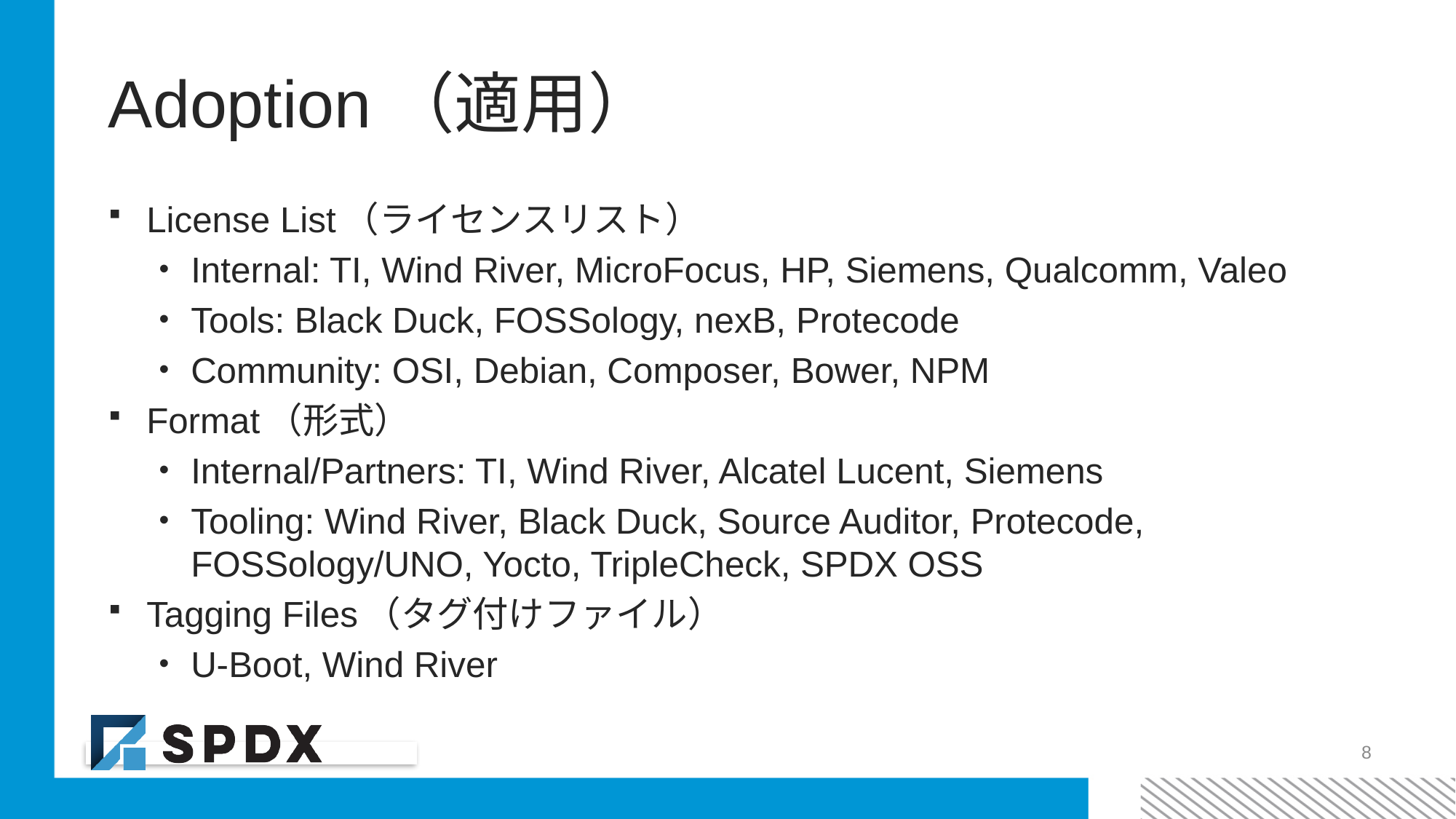

# Adoption（適用）
License List（ライセンスリスト）
Internal: TI, Wind River, MicroFocus, HP, Siemens, Qualcomm, Valeo
Tools: Black Duck, FOSSology, nexB, Protecode
Community: OSI, Debian, Composer, Bower, NPM
Format（形式）
Internal/Partners: TI, Wind River, Alcatel Lucent, Siemens
Tooling: Wind River, Black Duck, Source Auditor, Protecode, FOSSology/UNO, Yocto, TripleCheck, SPDX OSS
Tagging Files（タグ付けファイル）
U-Boot, Wind River
8